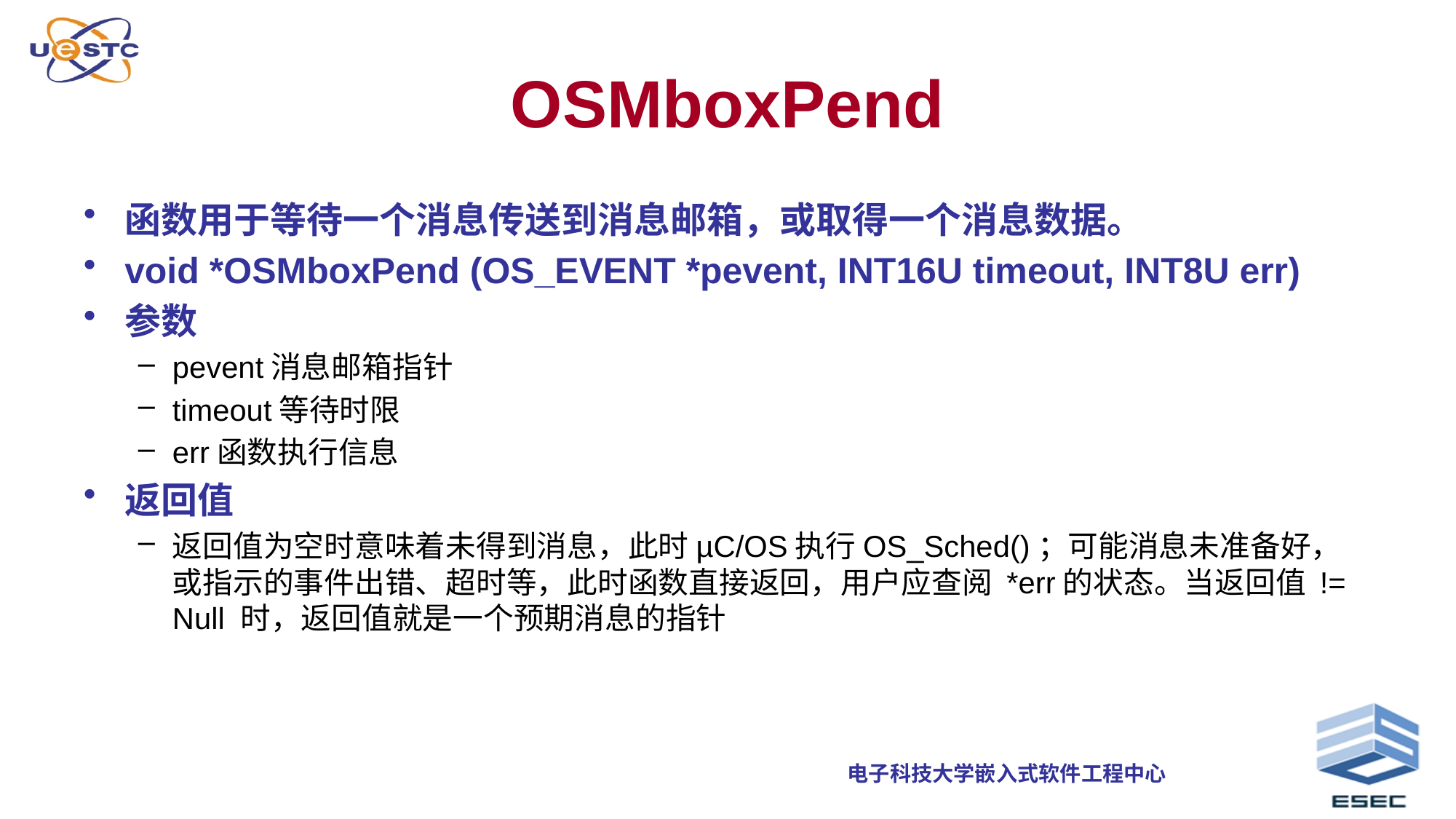

# OSMboxPend
函数用于等待一个消息传送到消息邮箱，或取得一个消息数据。
void *OSMboxPend (OS_EVENT *pevent, INT16U timeout, INT8U err)
参数
pevent消息邮箱指针
timeout等待时限
err函数执行信息
返回值
返回值为空时意味着未得到消息，此时µC/OS执行OS_Sched()；可能消息未准备好，或指示的事件出错、超时等，此时函数直接返回，用户应查阅 *err的状态。当返回值 != Null 时，返回值就是一个预期消息的指针